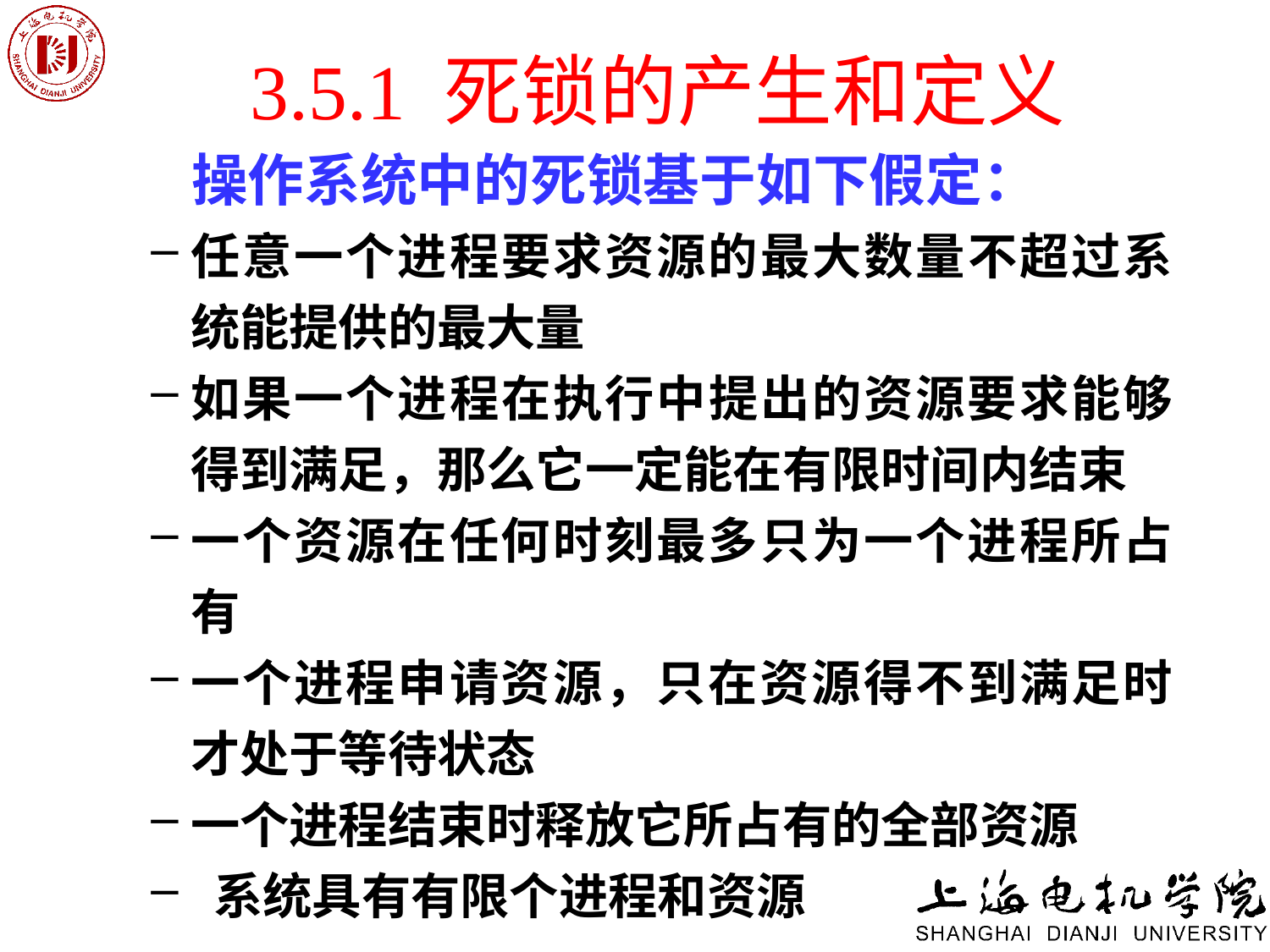

# 3.5.1 死锁的产生和定义
       操作系统中的死锁基于如下假定：
任意一个进程要求资源的最大数量不超过系统能提供的最大量
如果一个进程在执行中提出的资源要求能够得到满足，那么它一定能在有限时间内结束
一个资源在任何时刻最多只为一个进程所占有
一个进程申请资源，只在资源得不到满足时才处于等待状态
一个进程结束时释放它所占有的全部资源
 系统具有有限个进程和资源